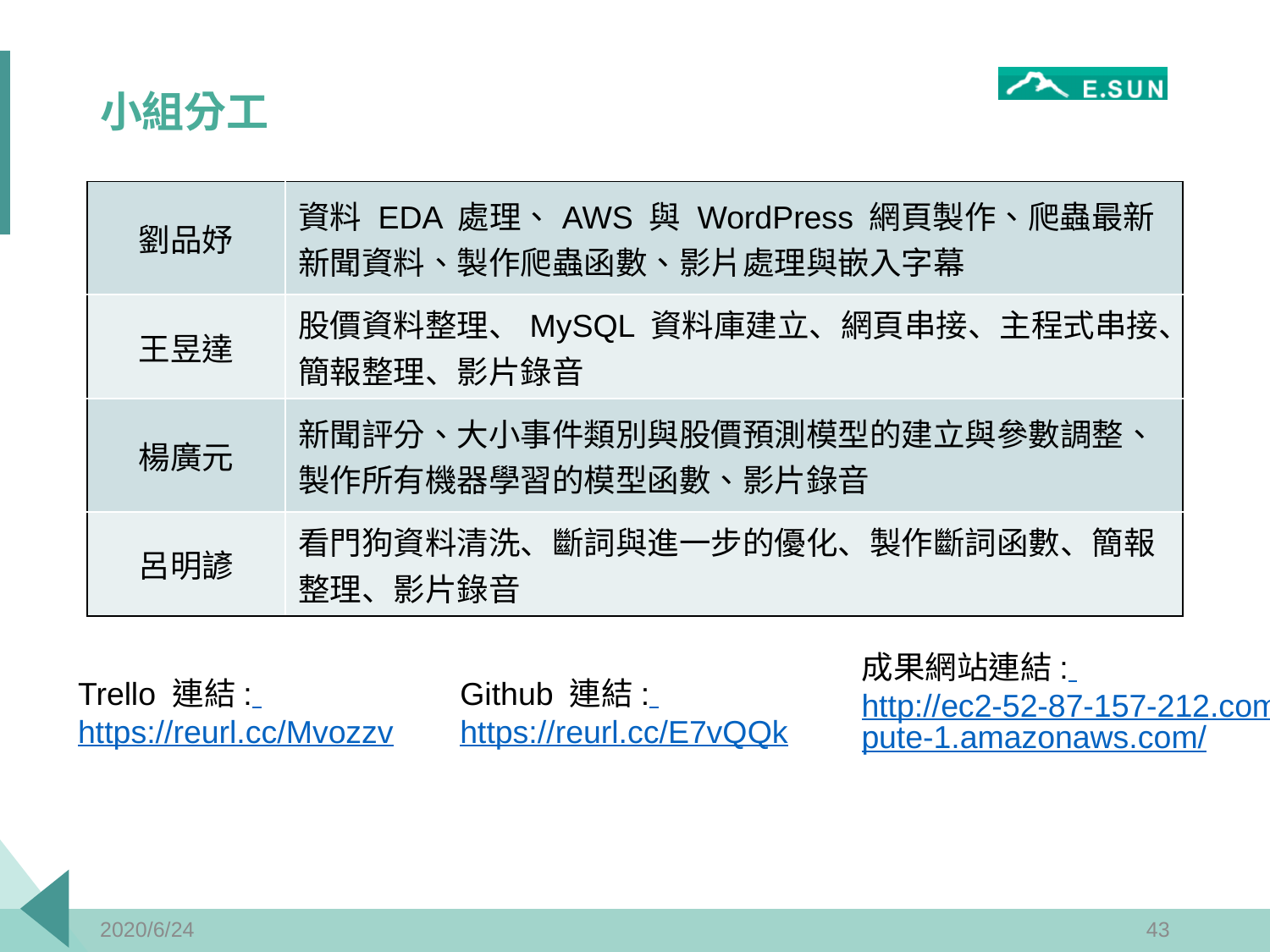

# 小組分工
| 劉品妤 | 資料 EDA 處理、AWS 與 WordPress 網頁製作、爬蟲最新新聞資料、製作爬蟲函數、影片處理與嵌入字幕 |
| --- | --- |
| 王昱達 | 股價資料整理、MySQL 資料庫建立、網頁串接、主程式串接、簡報整理、影片錄音 |
| 楊廣元 | 新聞評分、大小事件類別與股價預測模型的建立與參數調整、製作所有機器學習的模型函數、影片錄音 |
| 呂明諺 | 看門狗資料清洗、斷詞與進一步的優化、製作斷詞函數、簡報整理、影片錄音 |
成果網站連結:
http://ec2-52-87-157-212.compute-1.amazonaws.com/
Trello 連結:
https://reurl.cc/Mvozzv
Github 連結:
https://reurl.cc/E7vQQk
2020/6/24
43